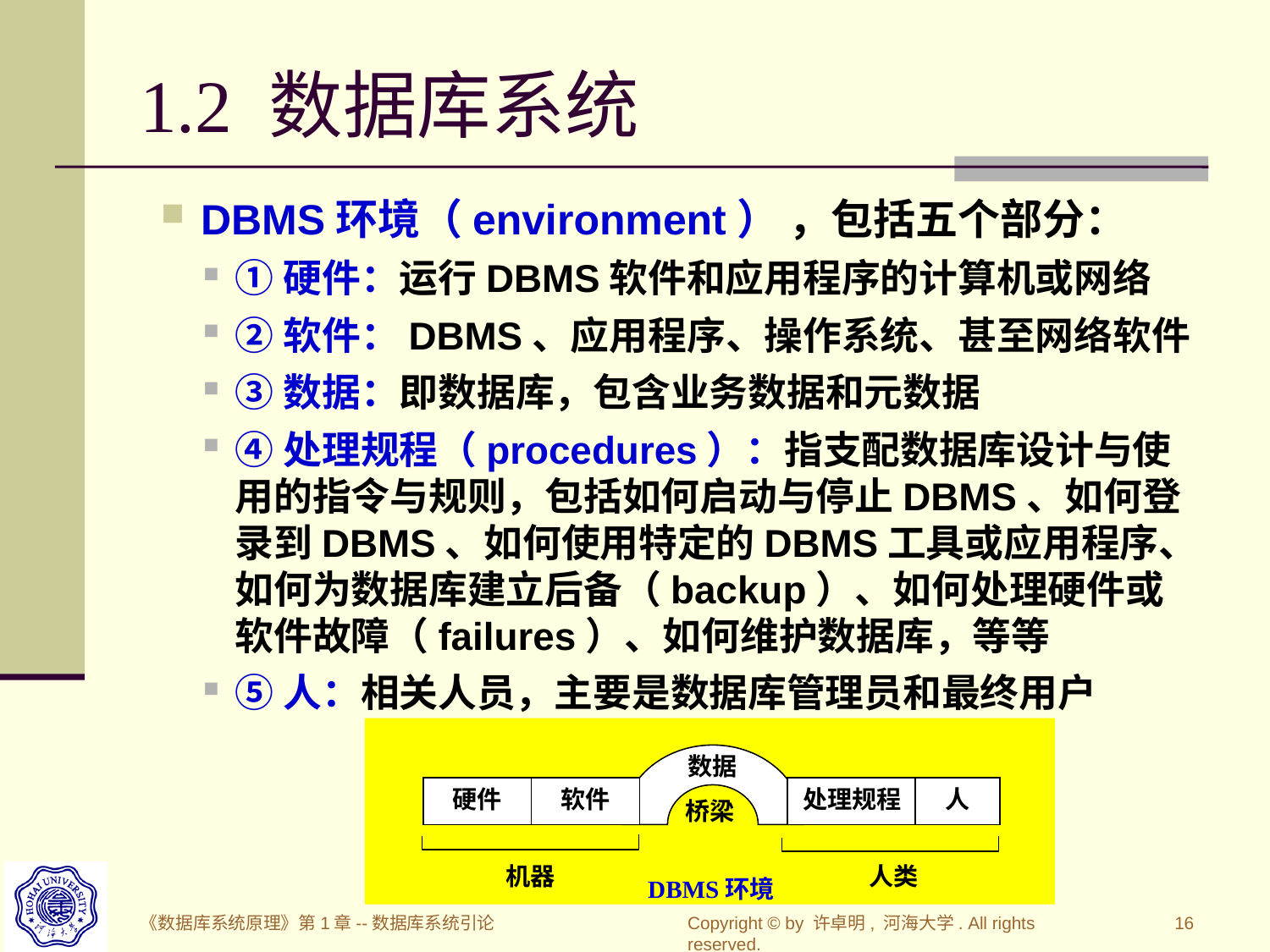

# 1.2 数据库系统
DBMS环境（environment） ，包括五个部分：
①硬件：运行DBMS软件和应用程序的计算机或网络
②软件：DBMS、应用程序、操作系统、甚至网络软件
③数据：即数据库，包含业务数据和元数据
④处理规程（procedures）：指支配数据库设计与使用的指令与规则，包括如何启动与停止DBMS、如何登录到DBMS、如何使用特定的DBMS工具或应用程序、如何为数据库建立后备（backup）、如何处理硬件或软件故障（failures）、如何维护数据库，等等
⑤人：相关人员，主要是数据库管理员和最终用户

数据
硬件
软件
处理规程
人
桥梁

机器
人类
DBMS环境
《数据库系统原理》第1章--数据库系统引论
Copyright © by 许卓明, 河海大学. All rights reserved.
16